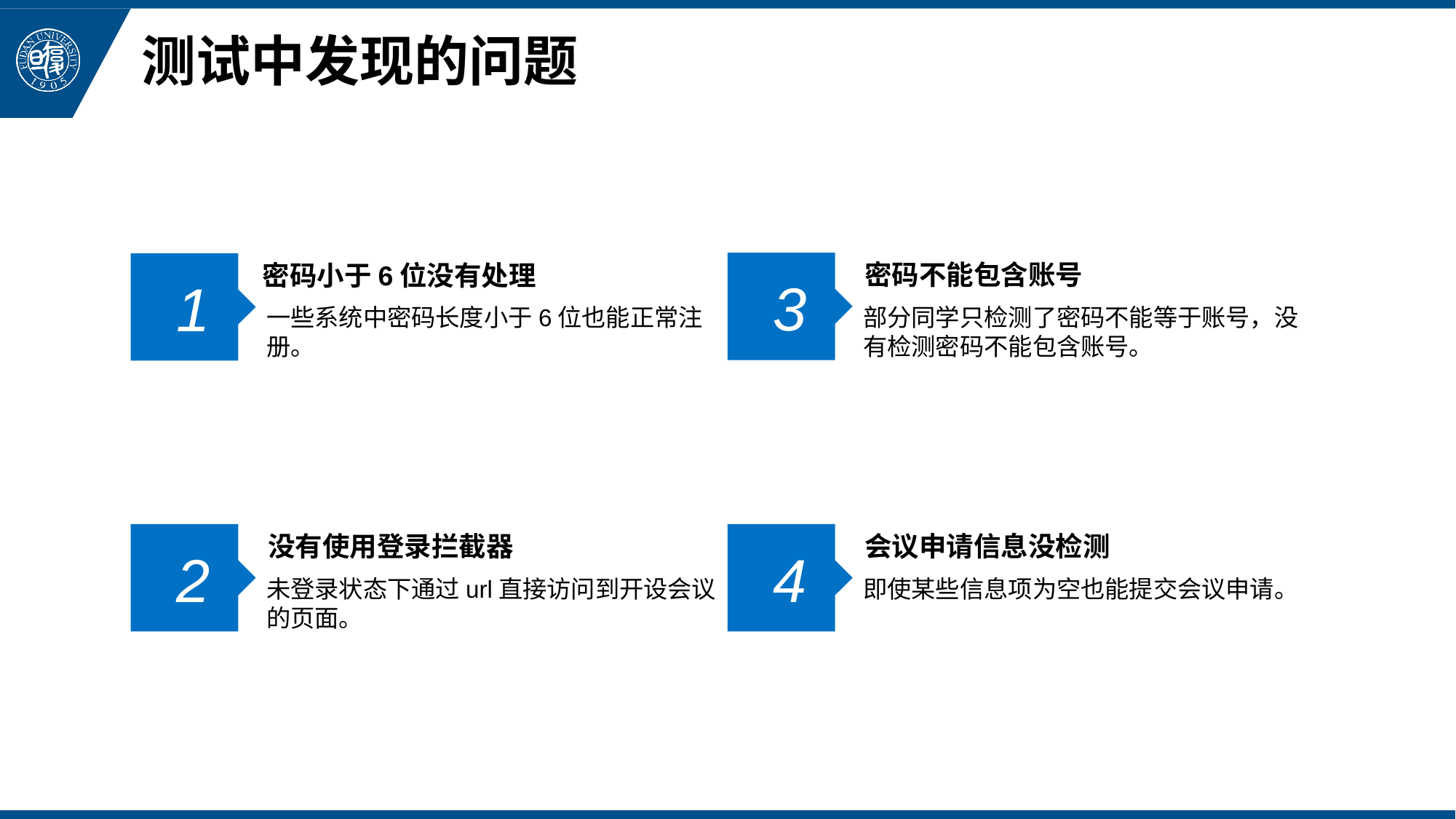

# 测试中发现的问题
3
密码不能包含账号
1
密码小于6位没有处理
部分同学只检测了密码不能等于账号，没有检测密码不能包含账号。
一些系统中密码长度小于6位也能正常注册。
2
没有使用登录拦截器
4
会议申请信息没检测
未登录状态下通过url直接访问到开设会议的页面。
即使某些信息项为空也能提交会议申请。